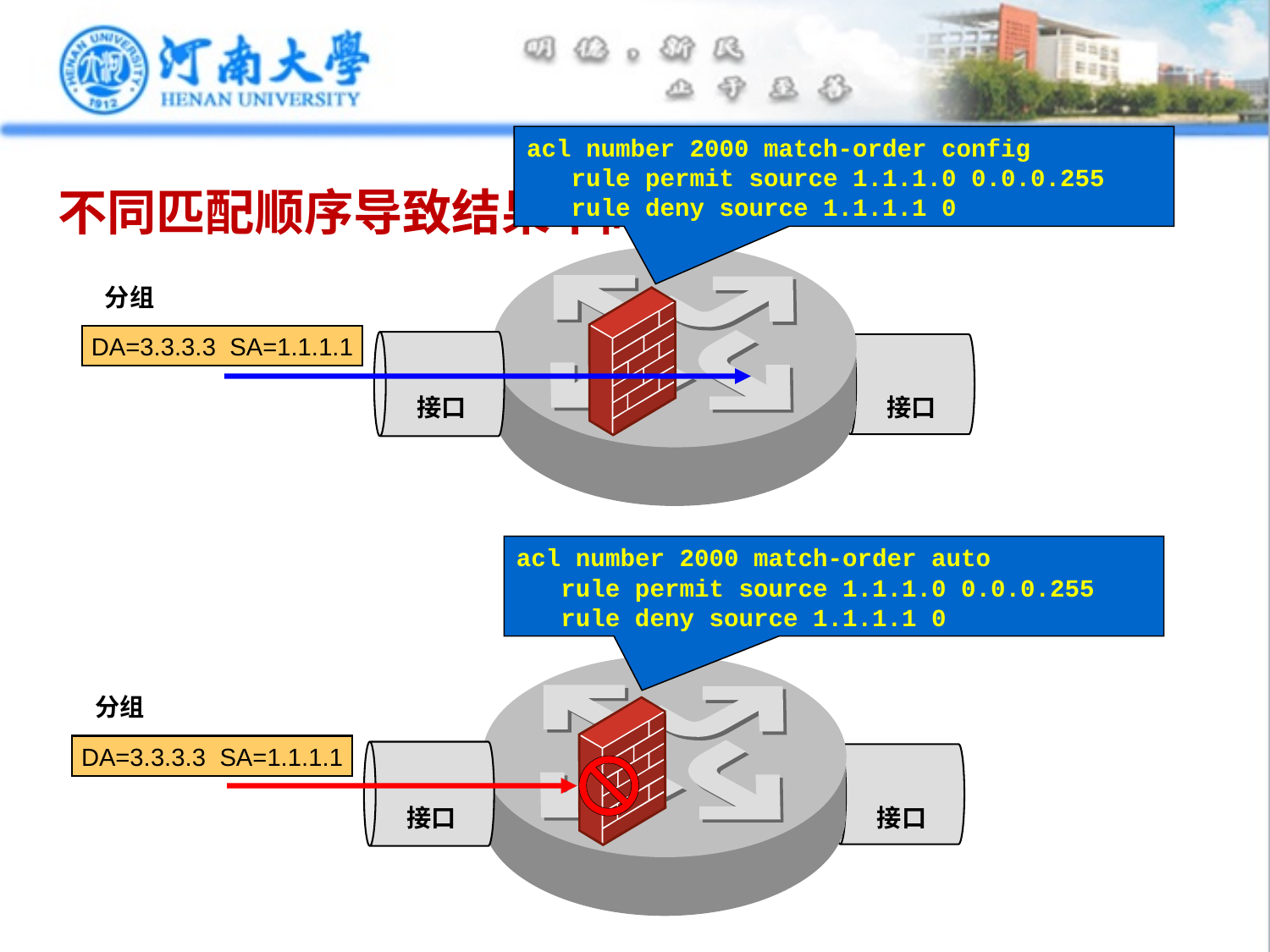

acl number 2000 match-order config
   rule permit source 1.1.1.0 0.0.0.255
   rule deny source 1.1.1.1 0

# 不同匹配顺序导致结果不同

分组

DA=3.3.3.3  SA=1.1.1.1

接口
接口
acl number 2000 match-order auto
   rule permit source 1.1.1.0 0.0.0.255
   rule deny source 1.1.1.1 0

分组

DA=3.3.3.3  SA=1.1.1.1

接口
接口